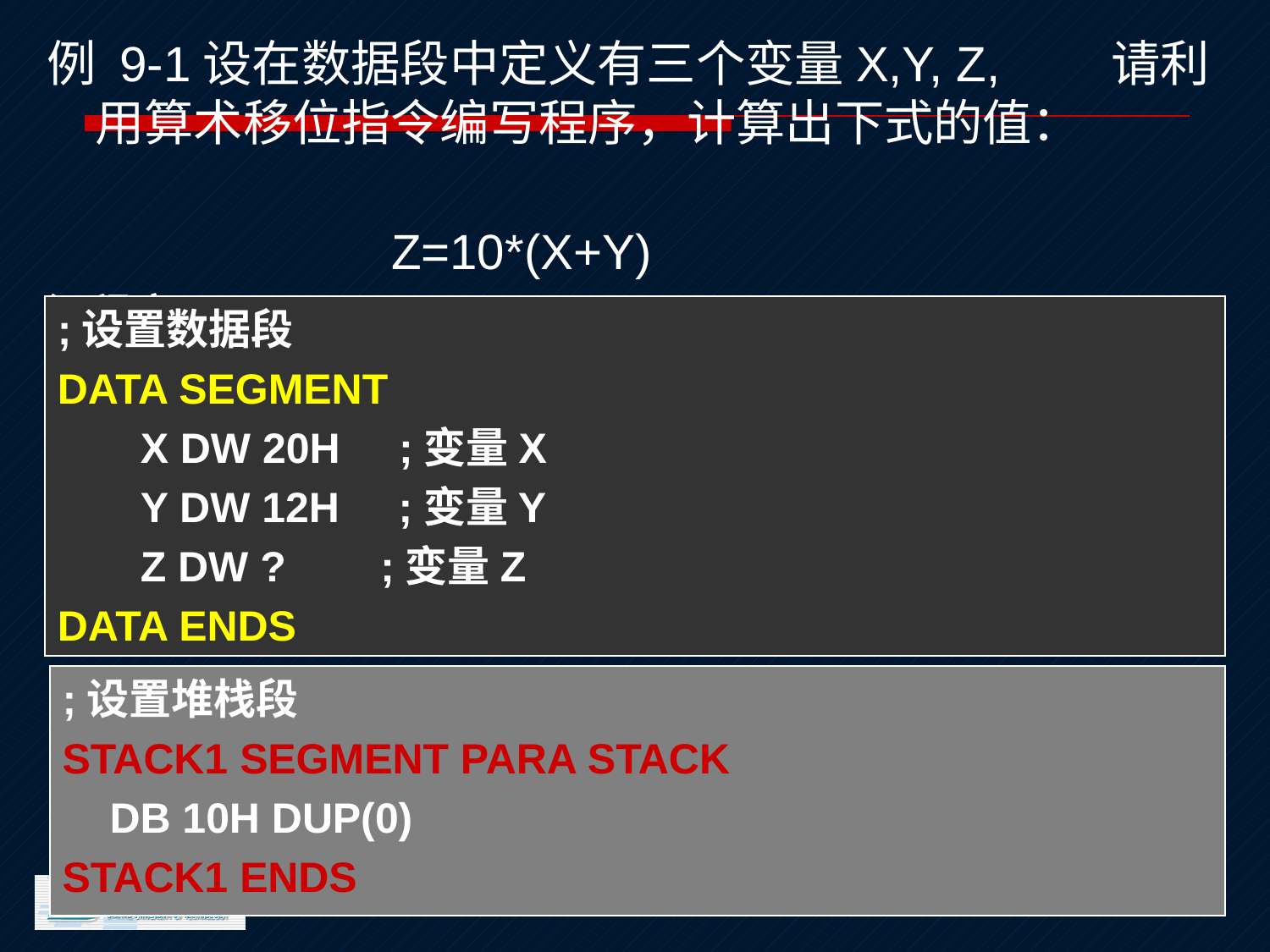

例 9-1设在数据段中定义有三个变量X,Y, Z,	请利用算术移位指令编写程序，计算出下式的值：
                         Z=10*(X+Y)
源程序:
;设置数据段
DATA SEGMENT
       X DW 20H     ;变量X
       Y DW 12H     ;变量Y
       Z DW ?        ;变量Z
DATA ENDS
;设置堆栈段
STACK1 SEGMENT PARA STACK
    DB 10H DUP(0)
STACK1 ENDS